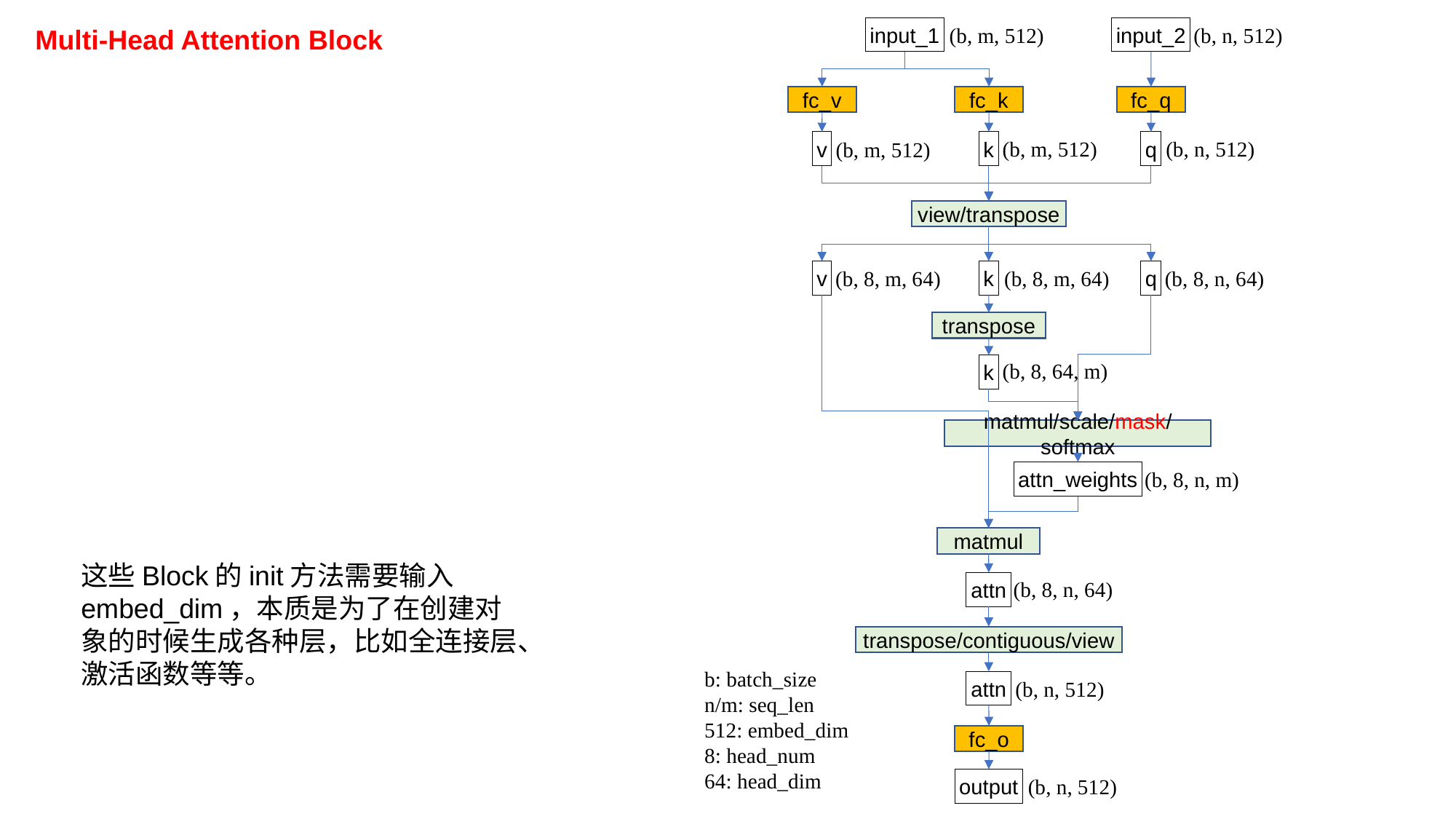

Multi-Head Attention Block
(b, m, 512)
(b, n, 512)
input_1
input_2
fc_v
fc_k
fc_q
(b, m, 512)
(b, m, 512)
(b, n, 512)
v
k
q
view/transpose
(b, 8, m, 64)
(b, 8, m, 64)
(b, 8, n, 64)
v
k
q
transpose
(b, 8, 64, m)
k
matmul/scale/mask/softmax
(b, 8, n, m)
attn_weights
matmul
这些Block的init方法需要输入embed_dim，本质是为了在创建对象的时候生成各种层，比如全连接层、激活函数等等。
(b, 8, n, 64)
attn
transpose/contiguous/view
b: batch_size
n/m: seq_len
512: embed_dim
8: head_num
64: head_dim
(b, n, 512)
attn
fc_o
(b, n, 512)
output